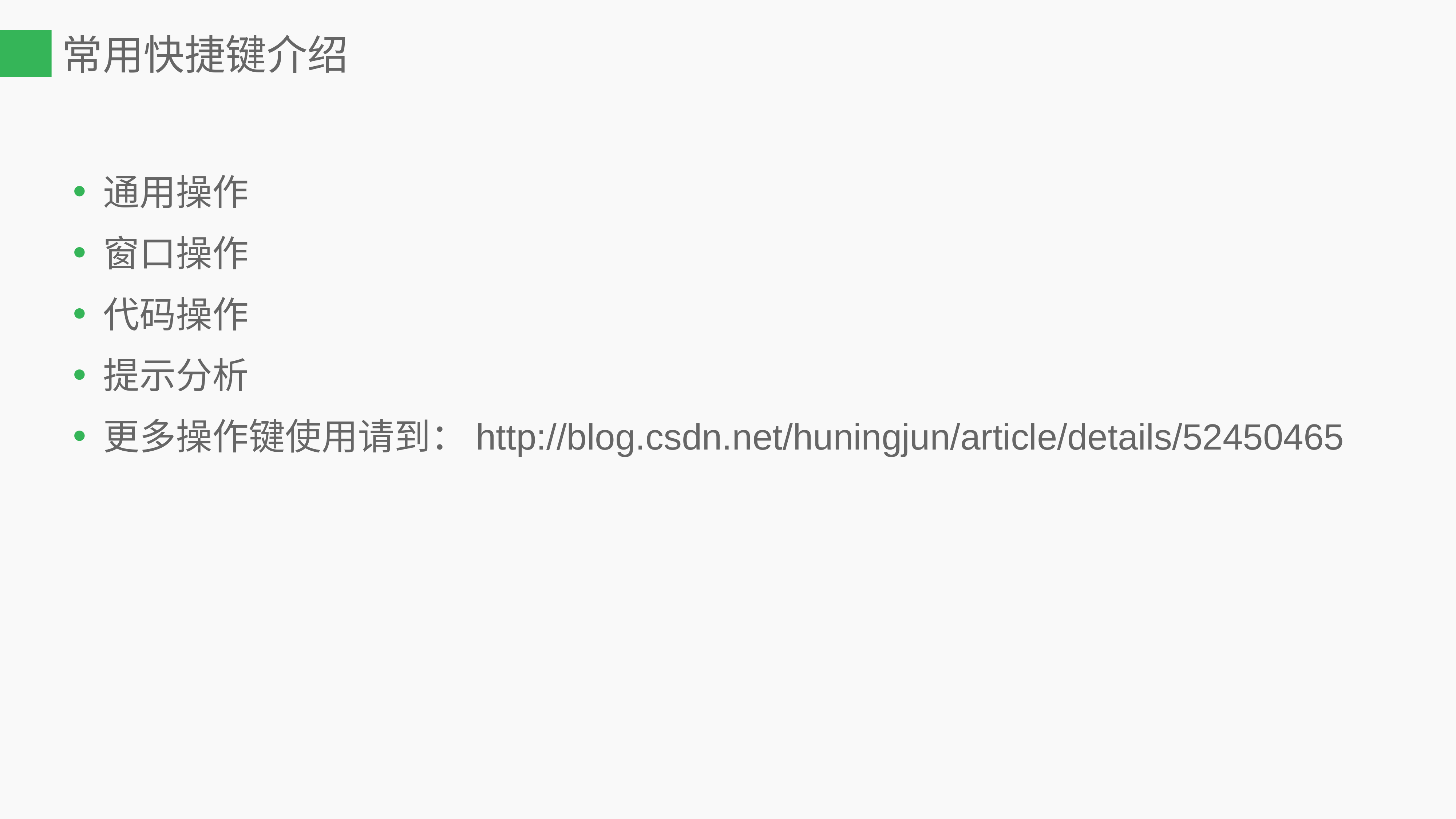

# 常用快捷键介绍
通用操作
窗口操作
代码操作
提示分析
更多操作键使用请到：http://blog.csdn.net/huningjun/article/details/52450465